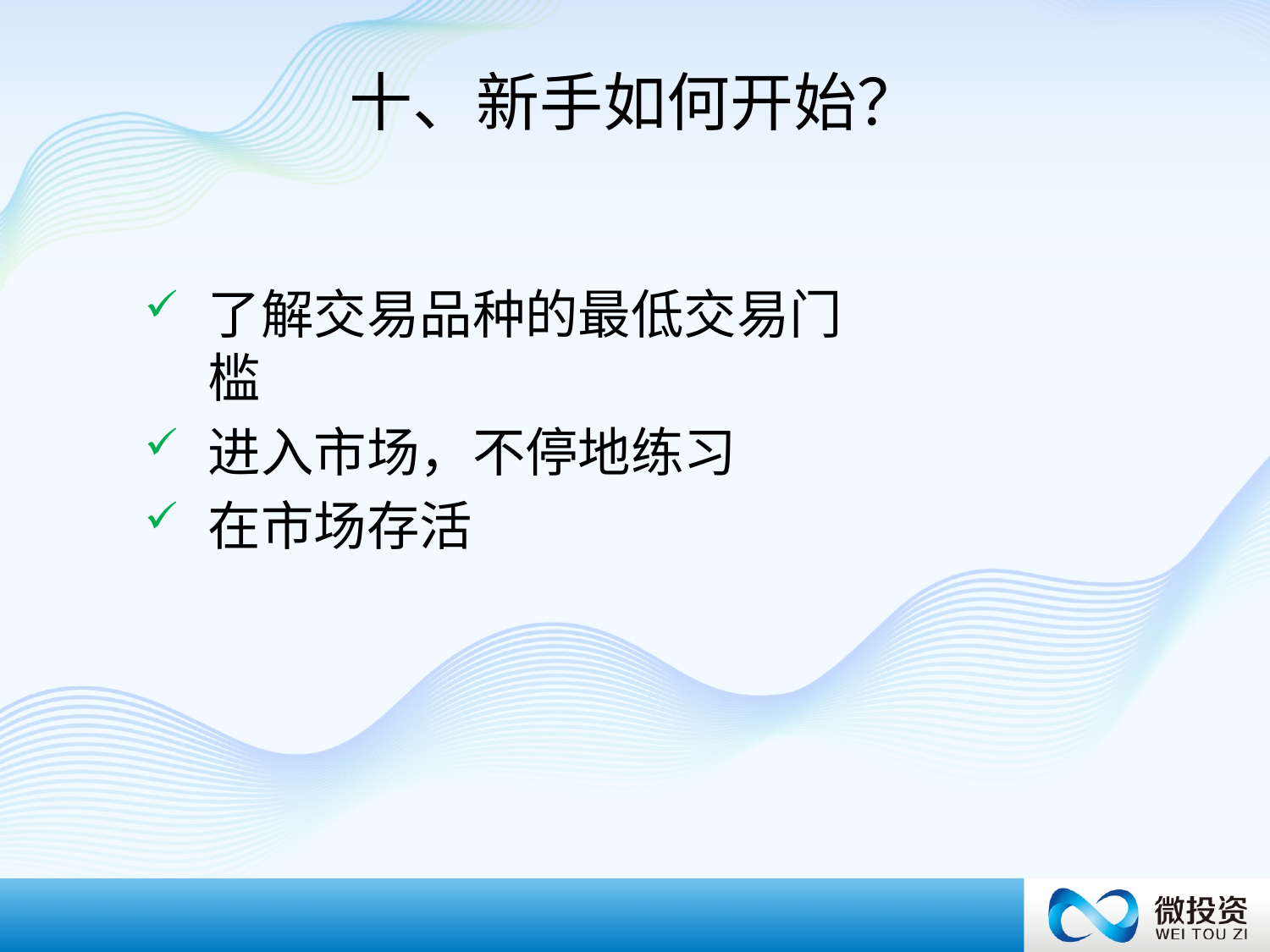

十、新手如何开始？
了解交易品种的最低交易门槛
进入市场，不停地练习
在市场存活